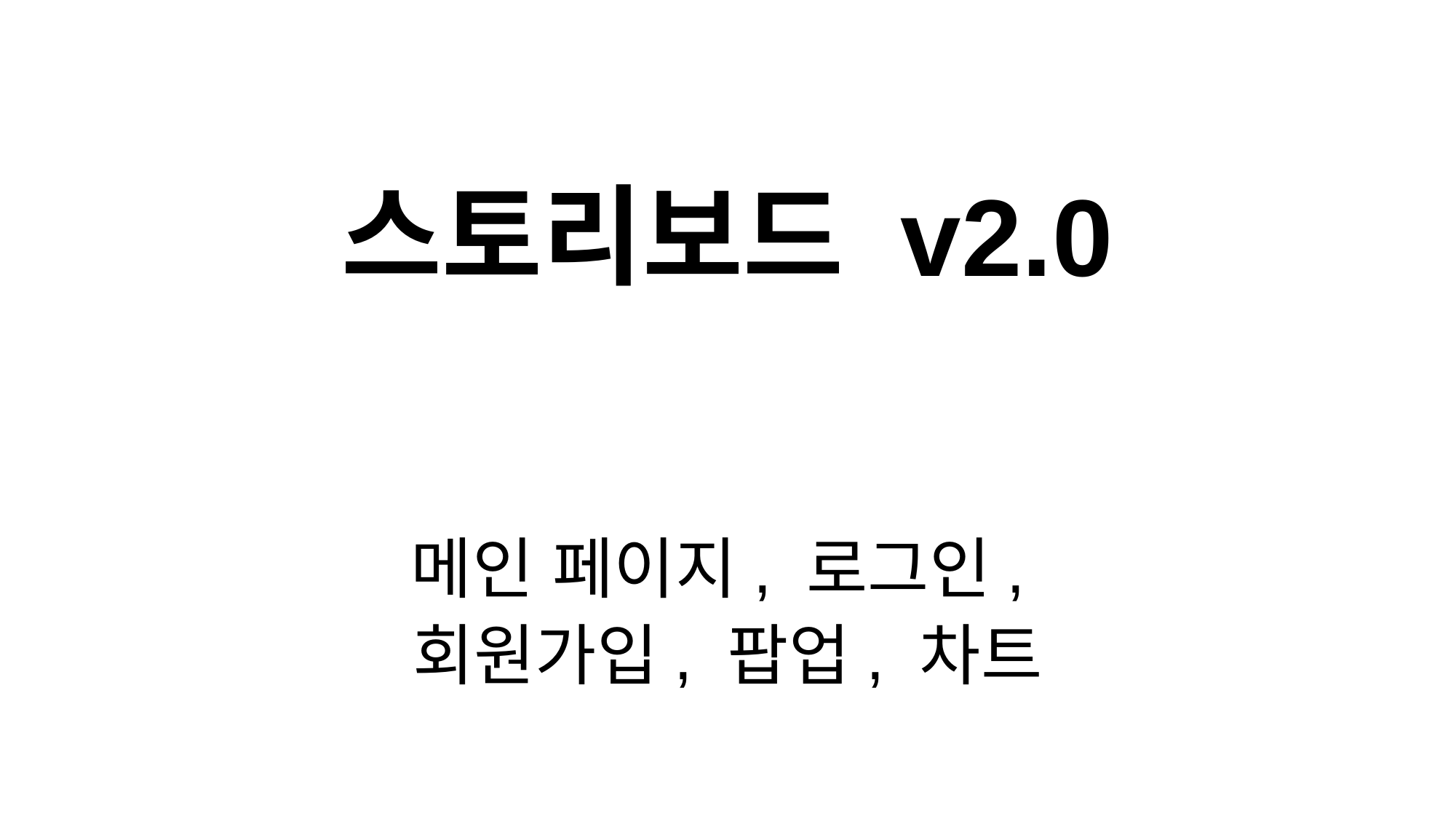

스토리보드 v2.0

메인 페이지, 로그인,
회원가입, 팝업, 차트